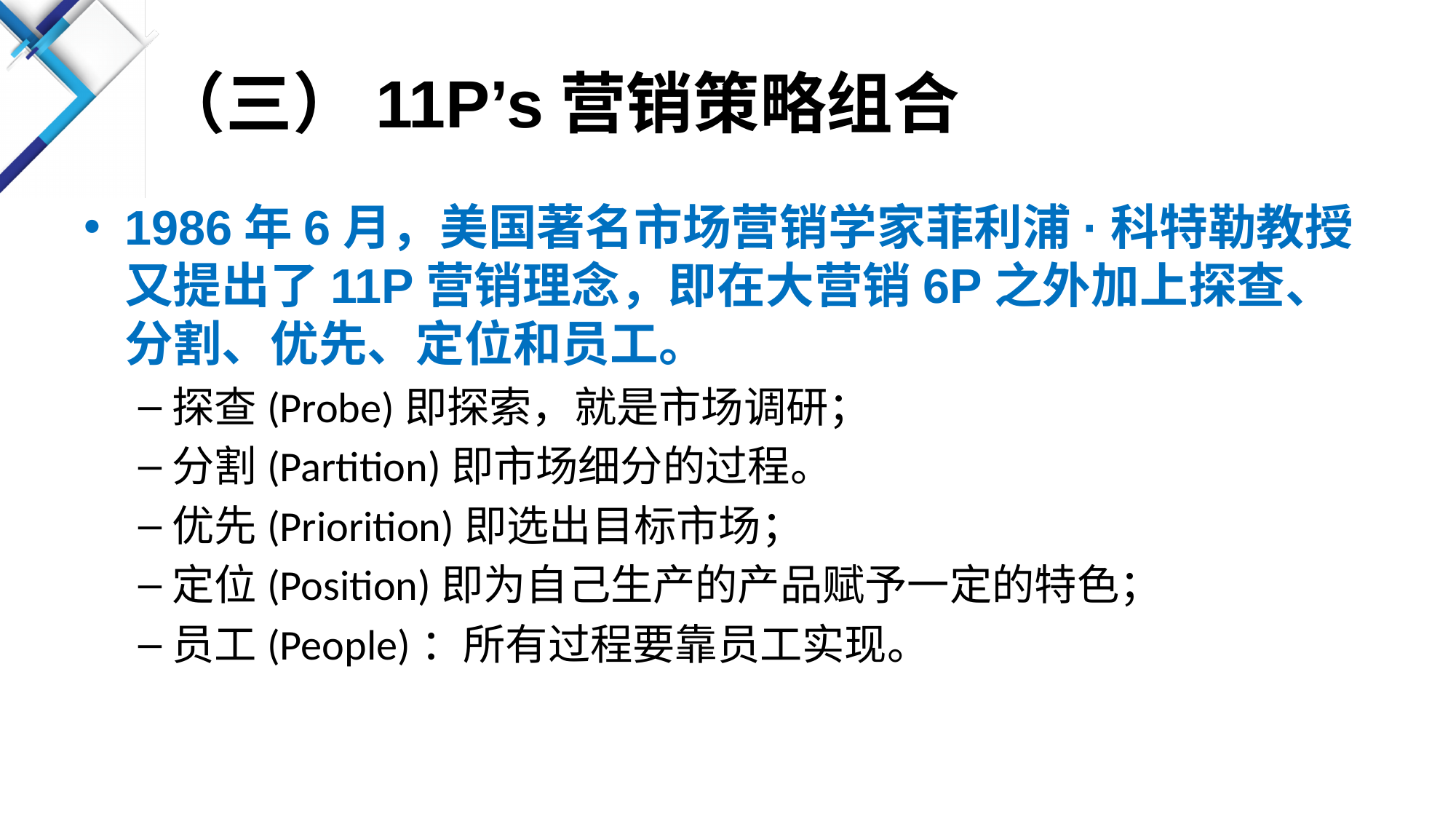

# （三）11P’s营销策略组合
1986年6月，美国著名市场营销学家菲利浦·科特勒教授又提出了11P营销理念，即在大营销6P之外加上探查、分割、优先、定位和员工。
探查(Probe)即探索，就是市场调研；
分割(Partition)即市场细分的过程。
优先(Priorition)即选出目标市场；
定位(Position)即为自己生产的产品赋予一定的特色；
员工(People)：所有过程要靠员工实现。